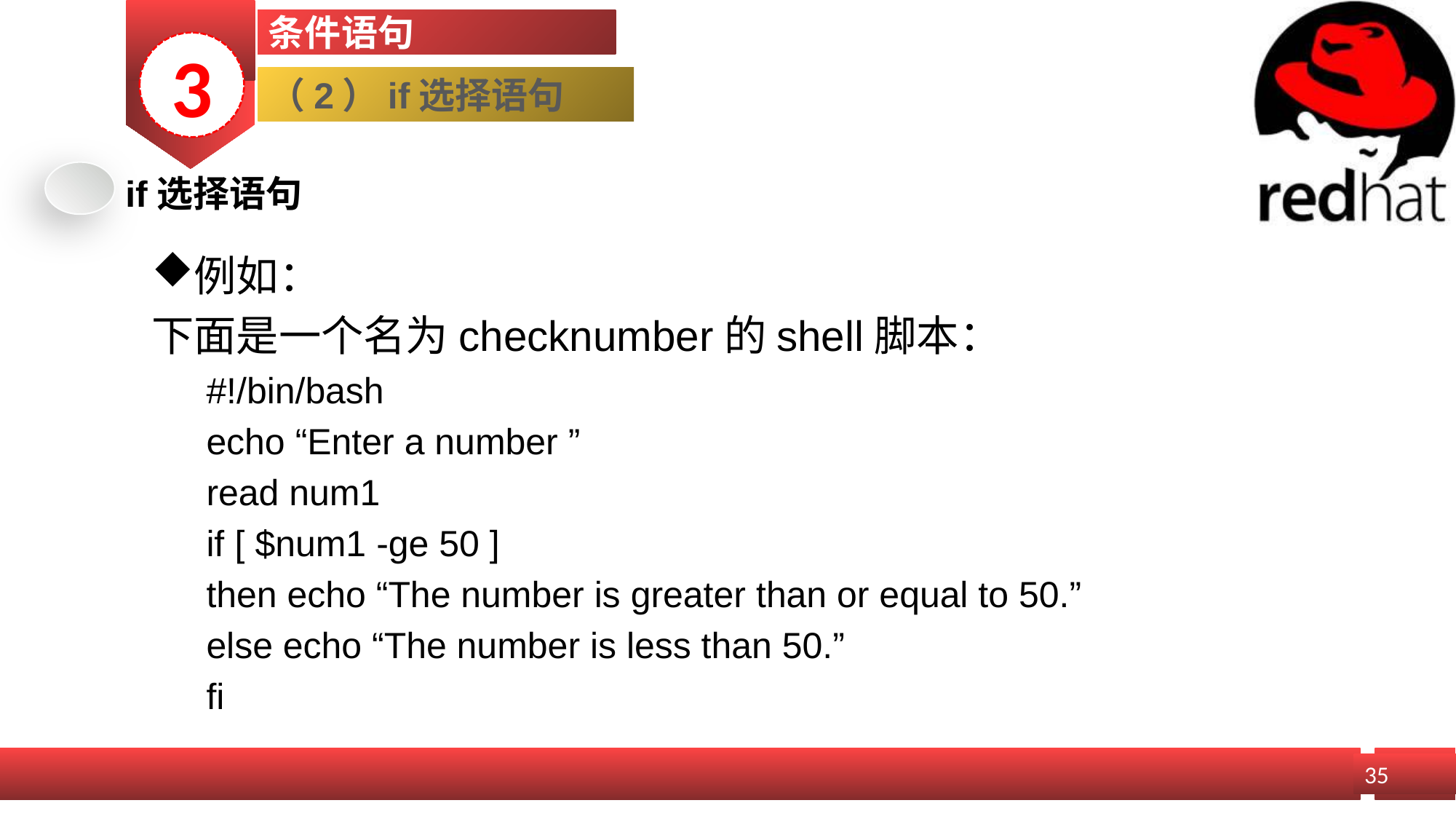

条件语句
3
（2）if选择语句

if选择语句
例如：
下面是一个名为checknumber的shell脚本：
#!/bin/bash
echo “Enter a number ”
read num1
if [ $num1 -ge 50 ]
then echo “The number is greater than or equal to 50.”
else echo “The number is less than 50.”
fi